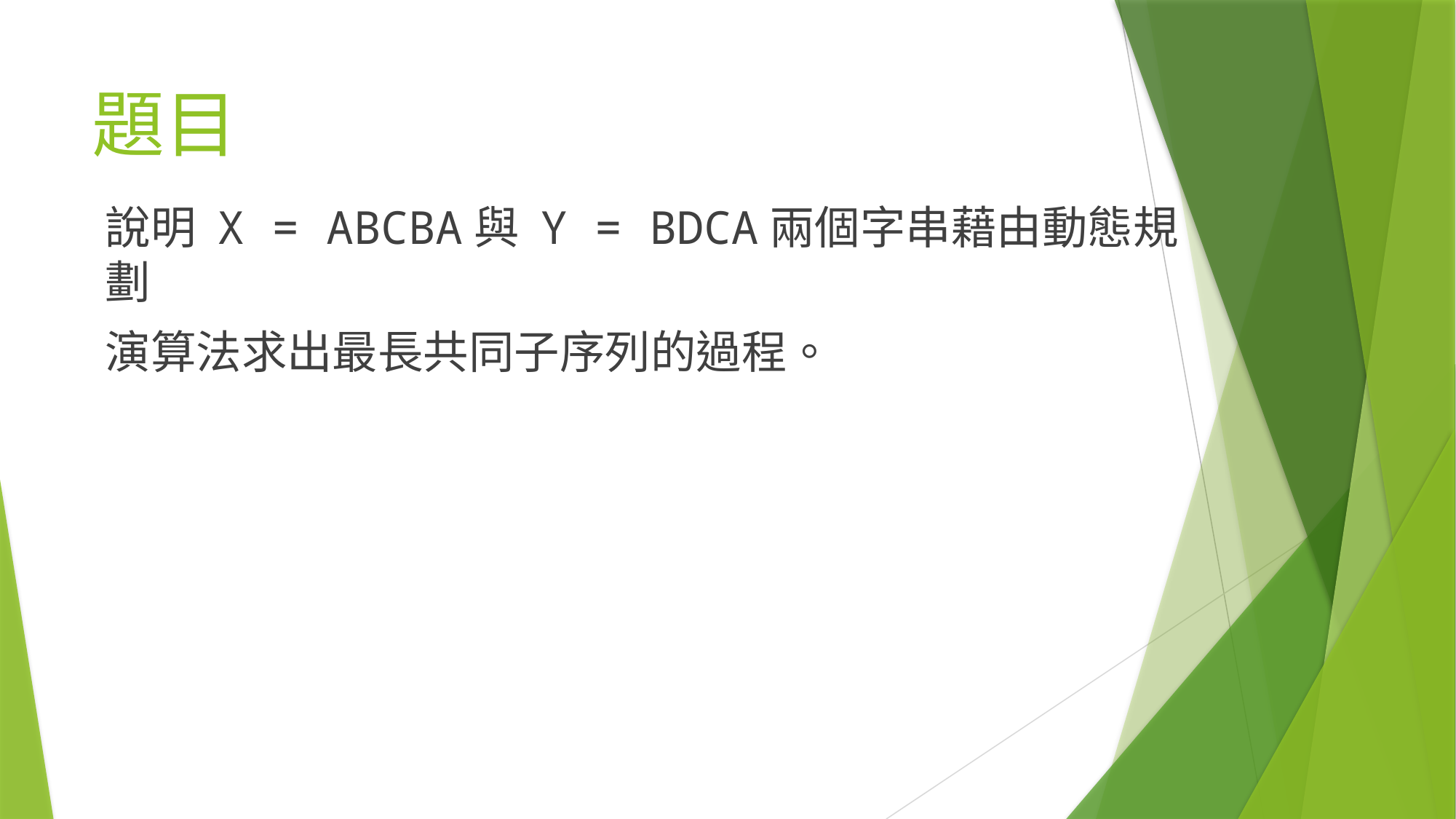

# 題目
說明 X = ABCBA與 Y = BDCA兩個字串藉由動態規劃
演算法求出最長共同子序列的過程。